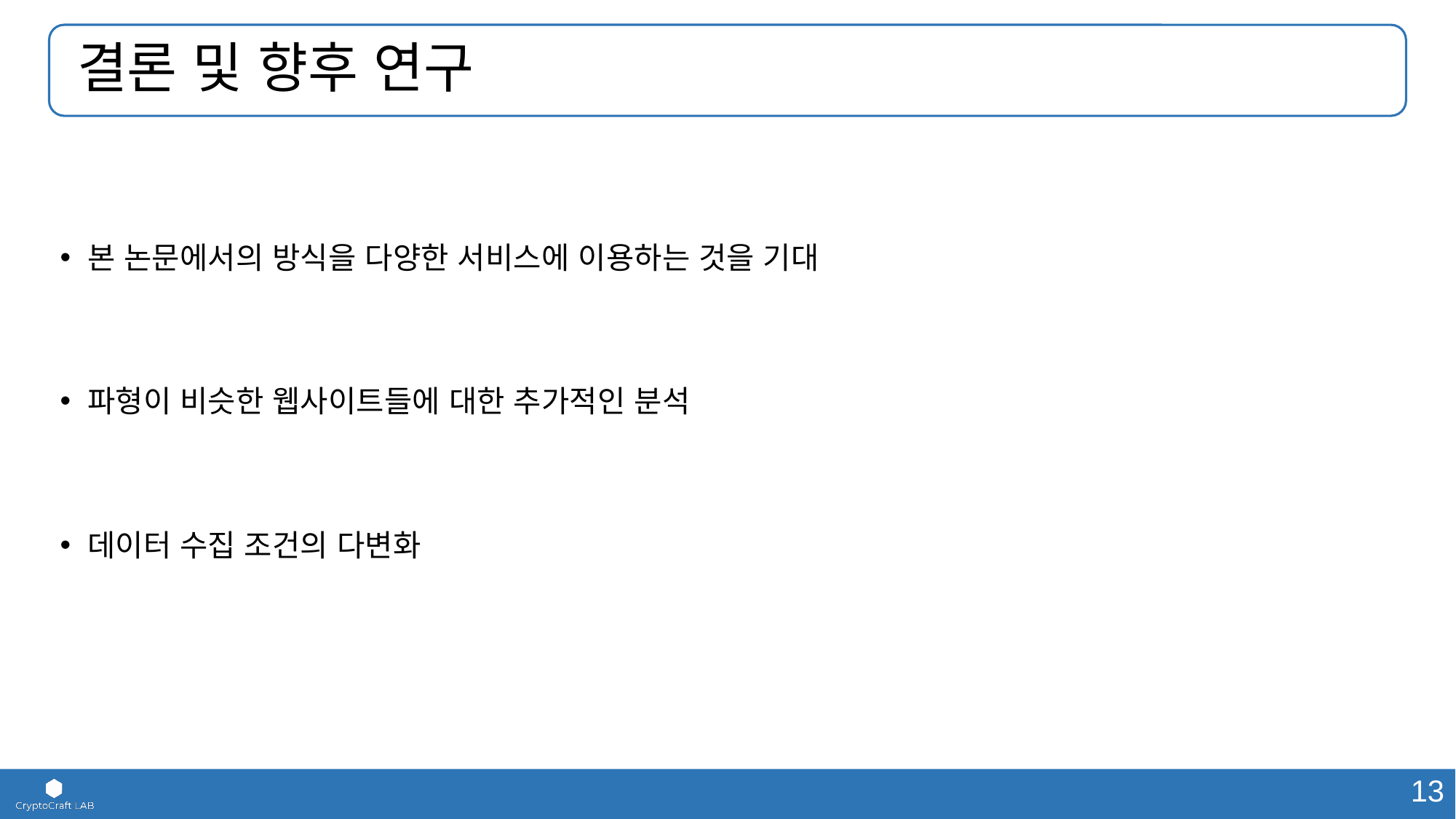

# 결론 및 향후 연구

본 논문에서의 방식을 다양한 서비스에 이용하는 것을 기대

파형이 비슷한 웹사이트들에 대한 추가적인 분석

데이터 수집 조건의 다변화